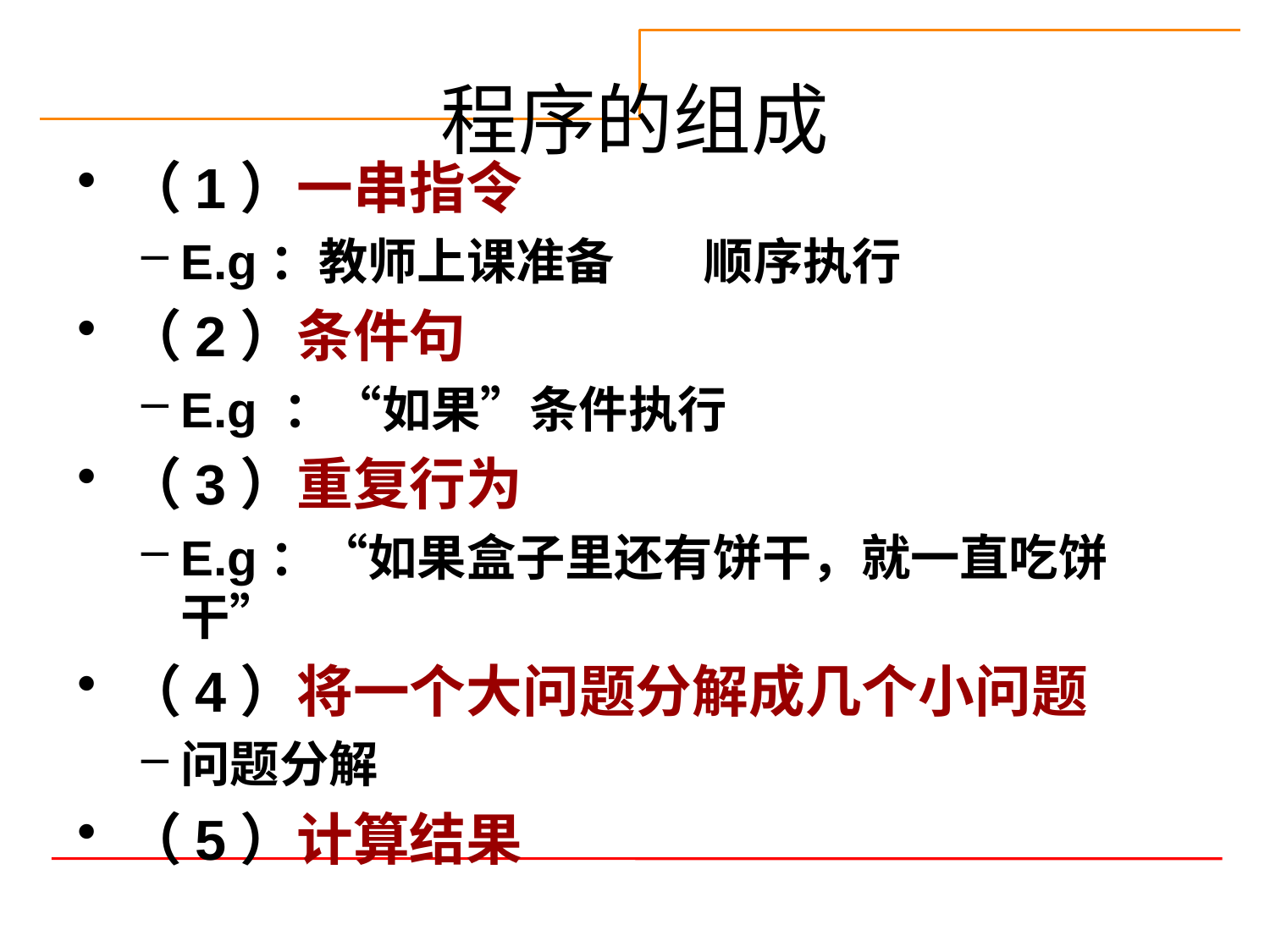

# 程序的组成
（1）一串指令
E.g：教师上课准备        顺序执行
（2）条件句
E.g ：“如果”条件执行
（3）重复行为
E.g：“如果盒子里还有饼干，就一直吃饼干”
（4）将一个大问题分解成几个小问题
问题分解
（5）计算结果